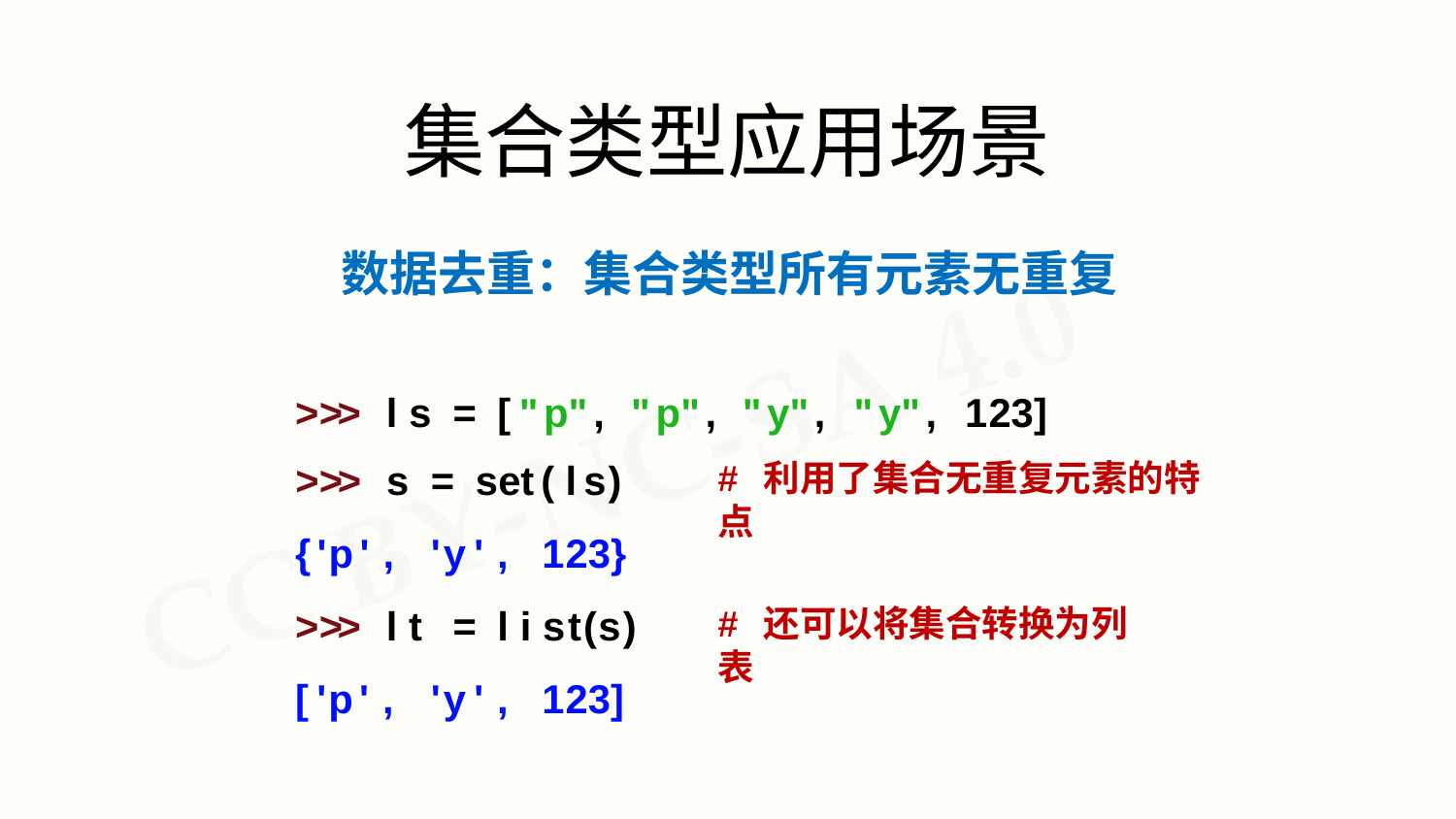

# 集合类型应用场景
数据去重：集合类型所有元素无重复

>>>	ls	=	["p",	"p",	"y",	"y",	123]

>>>	s	=	set(ls)
{'p',	'y',	123}
>>>	lt		=	list(s) ['p',	'y',	123]
#  利用了集合无重复元素的特点

#  还可以将集合转换为列表